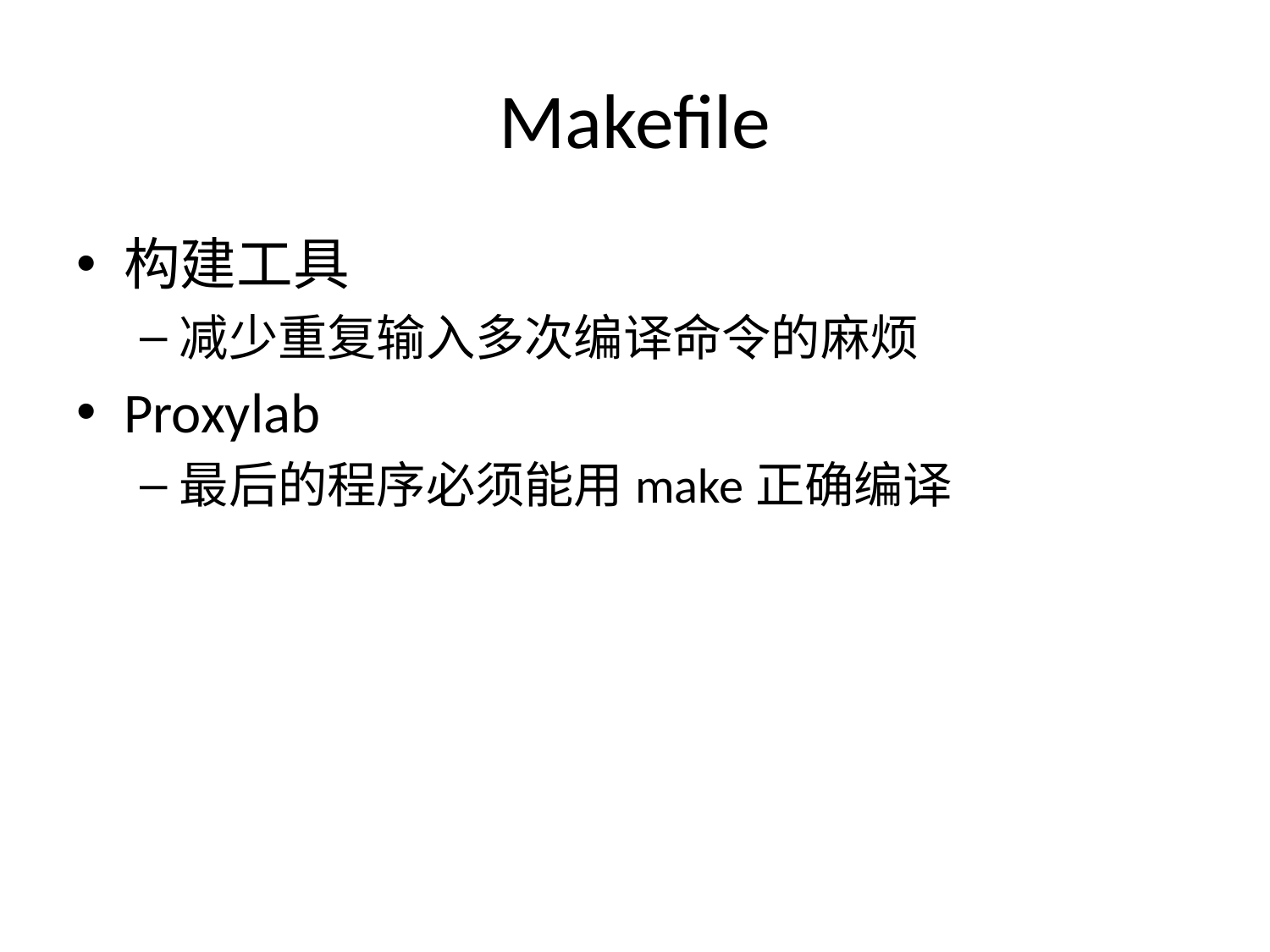

# Makefile
构建工具
减少重复输入多次编译命令的麻烦
Proxylab
最后的程序必须能用make正确编译